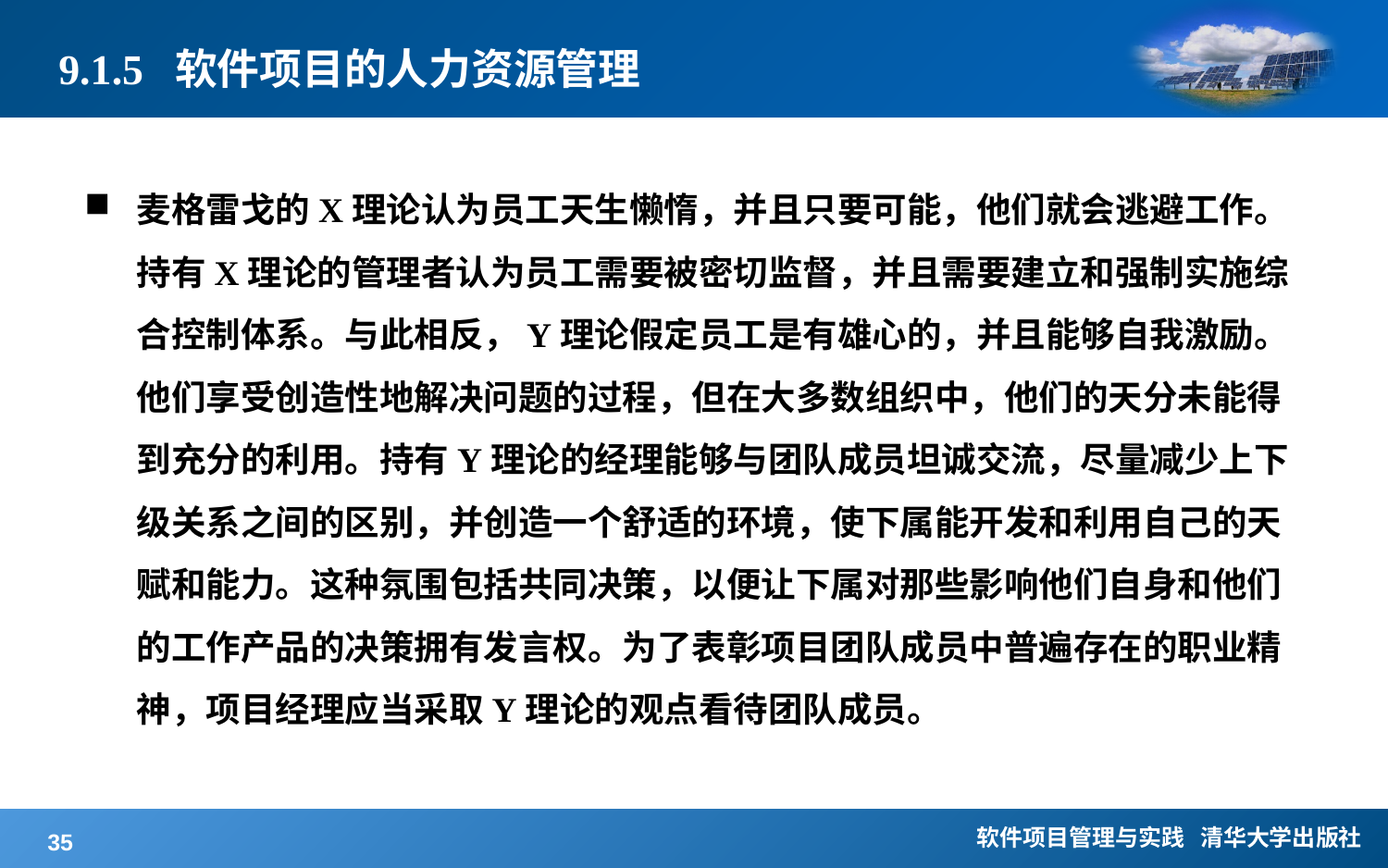

# 9.1.5  软件项目的人力资源管理
麦格雷戈的X理论认为员工天生懒惰，并且只要可能，他们就会逃避工作。持有X理论的管理者认为员工需要被密切监督，并且需要建立和强制实施综合控制体系。与此相反，Y理论假定员工是有雄心的，并且能够自我激励。他们享受创造性地解决问题的过程，但在大多数组织中，他们的天分未能得到充分的利用。持有Y理论的经理能够与团队成员坦诚交流，尽量减少上下级关系之间的区别，并创造一个舒适的环境，使下属能开发和利用自己的天赋和能力。这种氛围包括共同决策，以便让下属对那些影响他们自身和他们的工作产品的决策拥有发言权。为了表彰项目团队成员中普遍存在的职业精神，项目经理应当采取Y理论的观点看待团队成员。